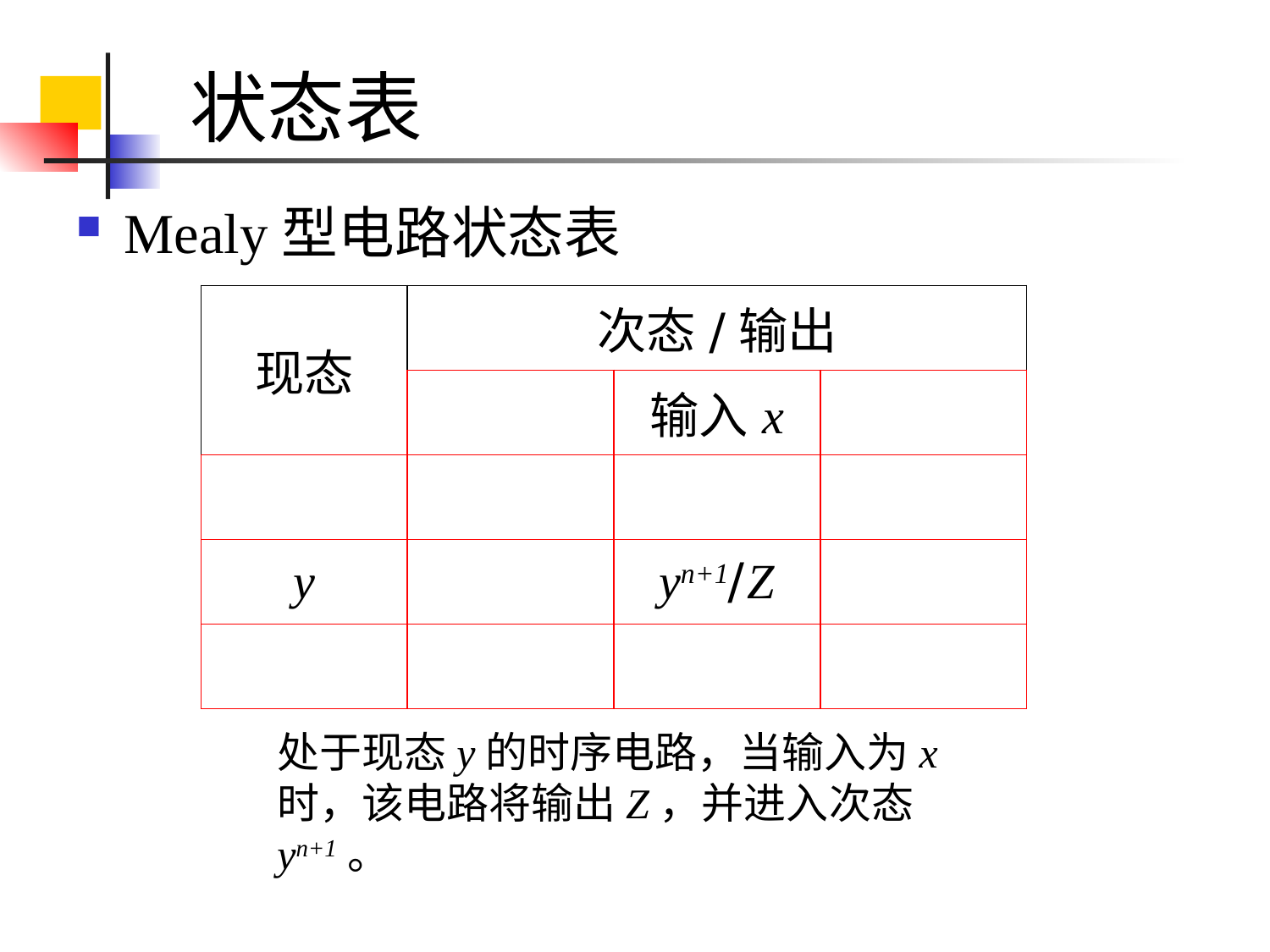

# 状态表
Mealy型电路状态表
| 现态 | 次态/输出 |  |  |
| --- | --- | --- | --- |
|  |  | 输入x |  |
|  |  |  |  |
| y |  | yn+1/Z |  |
|  |  |  |  |
处于现态y的时序电路，当输入为x时，该电路将输出Z，并进入次态yn+1。